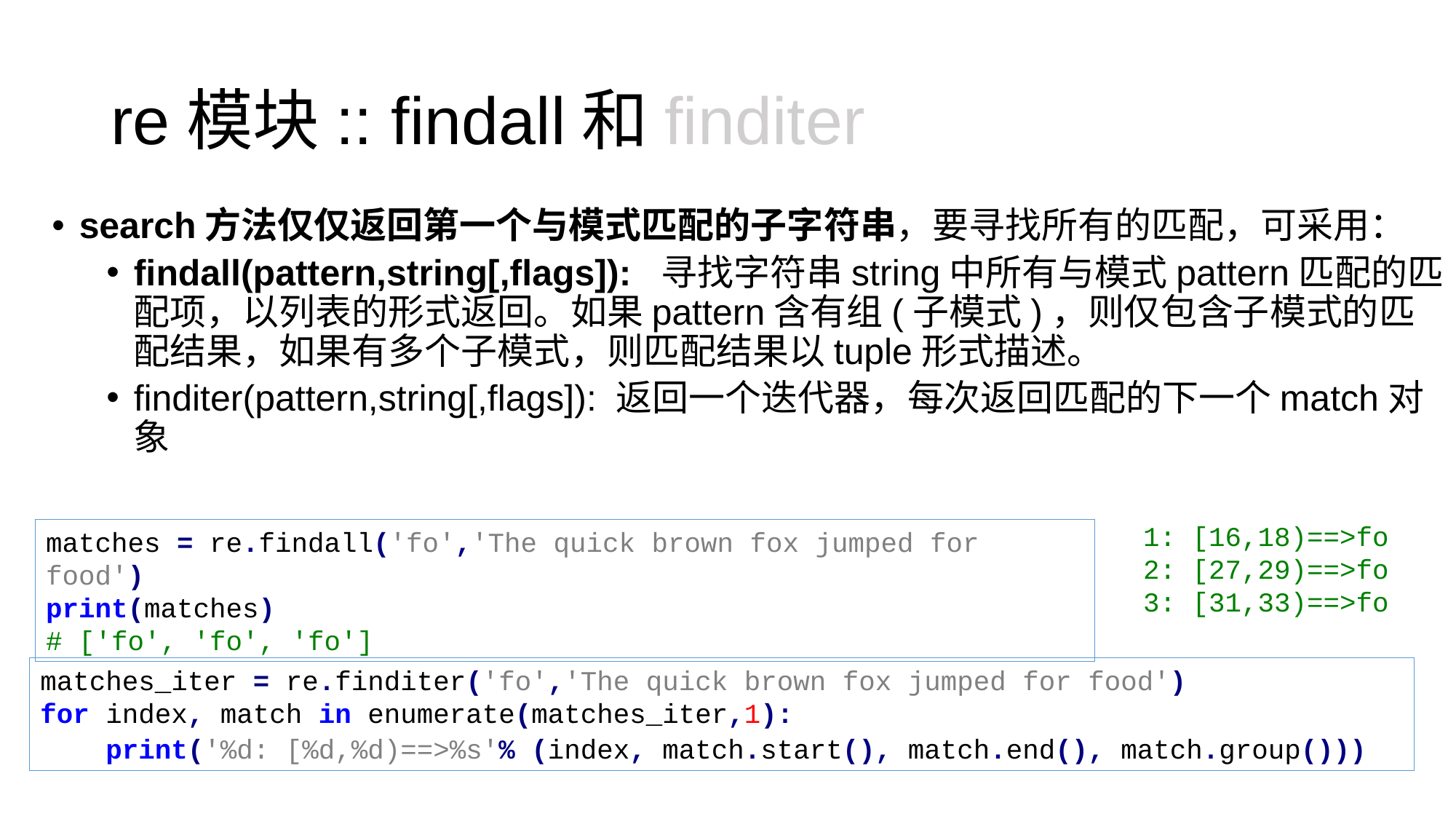

# re模块:: findall和finditer
search方法仅仅返回第一个与模式匹配的子字符串，要寻找所有的匹配，可采用：
findall(pattern,string[,flags]):  寻找字符串string中所有与模式pattern匹配的匹配项，以列表的形式返回。如果pattern含有组(子模式)，则仅包含子模式的匹配结果，如果有多个子模式，则匹配结果以tuple形式描述。
finditer(pattern,string[,flags]): 返回一个迭代器，每次返回匹配的下一个match对象

1: [16,18)==>fo
2: [27,29)==>fo
3: [31,33)==>fo
matches = re.findall('fo','The quick brown fox jumped for food')
print(matches)
# ['fo', 'fo', 'fo']
matches_iter = re.finditer('fo','The quick brown fox jumped for food')
for index, match in enumerate(matches_iter,1):
    print('%d: [%d,%d)==>%s'% (index, match.start(), match.end(), match.group()))